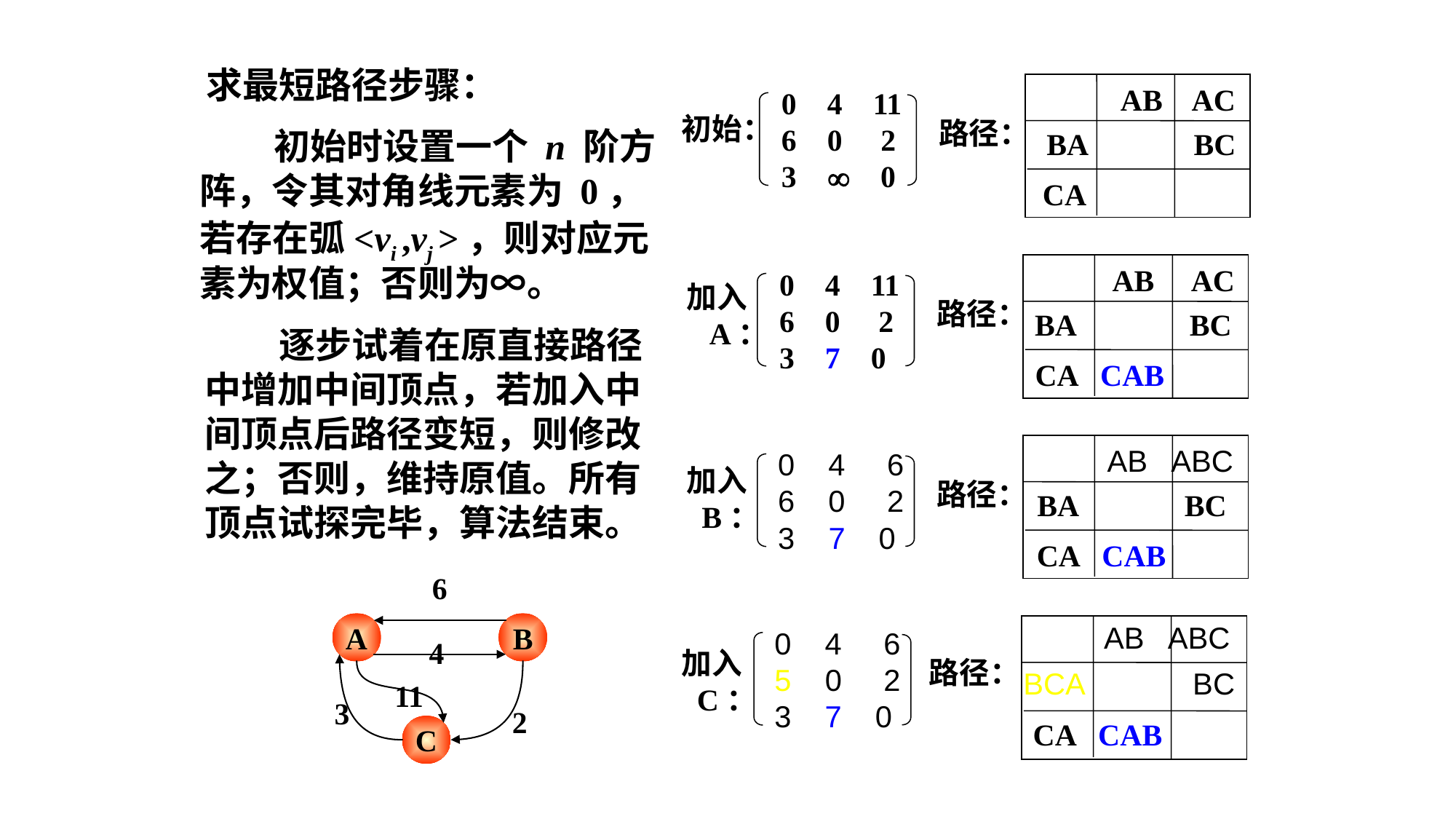

求最短路径步骤：

AB    AC
BA              BC
CA
路径：
0    4    11
6    0     2
3    ∞    0

初始：
        初始时设置一个 n 阶方
阵，令其对角线元素为 0，
若存在弧<vi ,vj >，则对应元
素为权值；否则为∞。

AB     AC
0    4    11
6    0     2
3    7    0

加入
   A：
路径：
BA               BC
CA   CAB
        逐步试着在原直接路径
中增加中间顶点，若加入中
间顶点后路径变短，则修改
之；否则，维持原值。所有
顶点试探完毕，算法结束。

AB   ABC
0    4     6
6    0     2
3    7    0

加入
  B：
路径：
BA              BC
CA   CAB
6
A
B
4
11
3
2
C
AB   ABC

0    4     6
5    0     2
3    7    0

加入
  C：
路径：
BCA             BC
CA   CAB